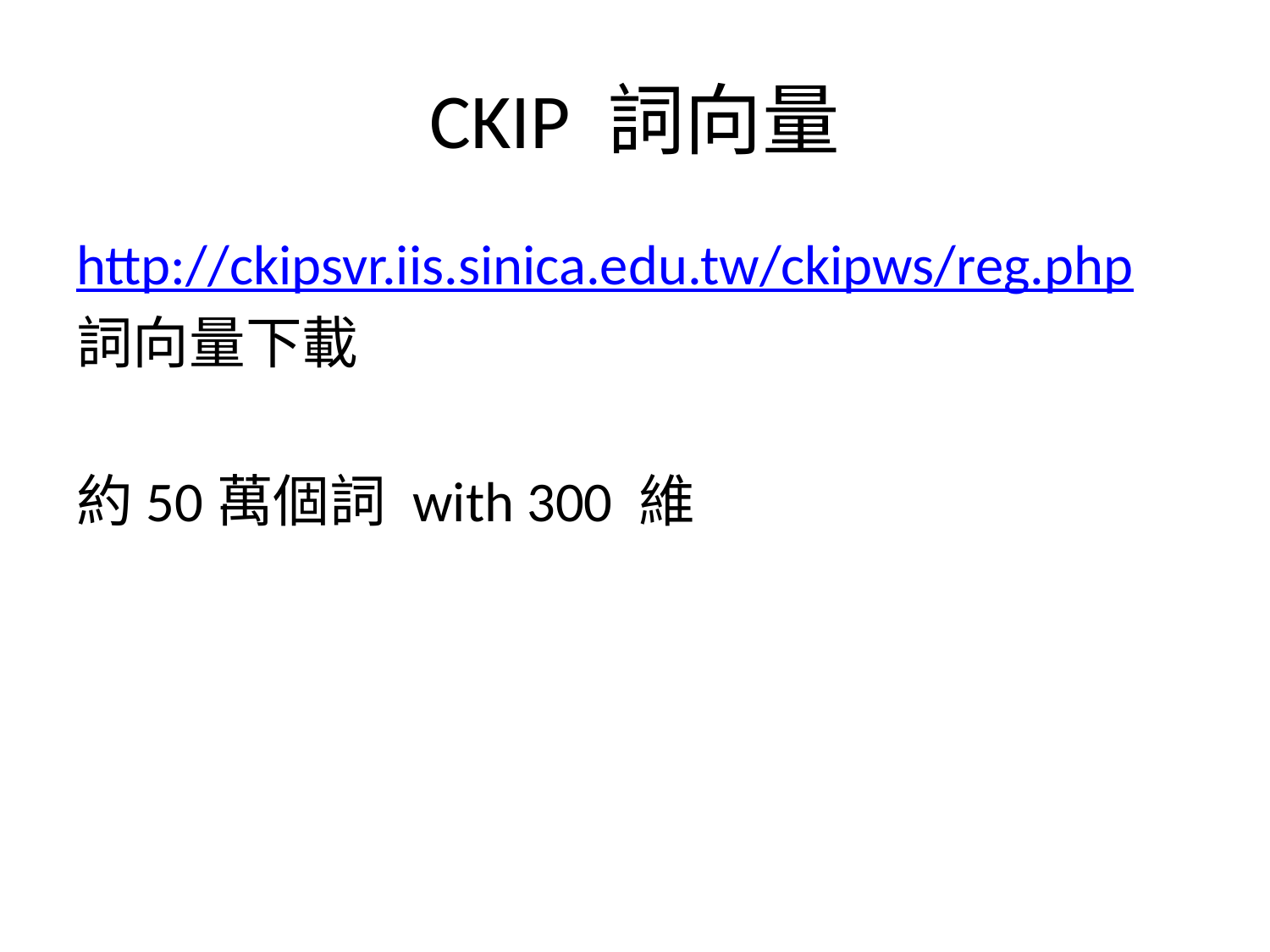

# CKIP 詞向量
http://ckipsvr.iis.sinica.edu.tw/ckipws/reg.php
詞向量下載

約50萬個詞 with 300 維